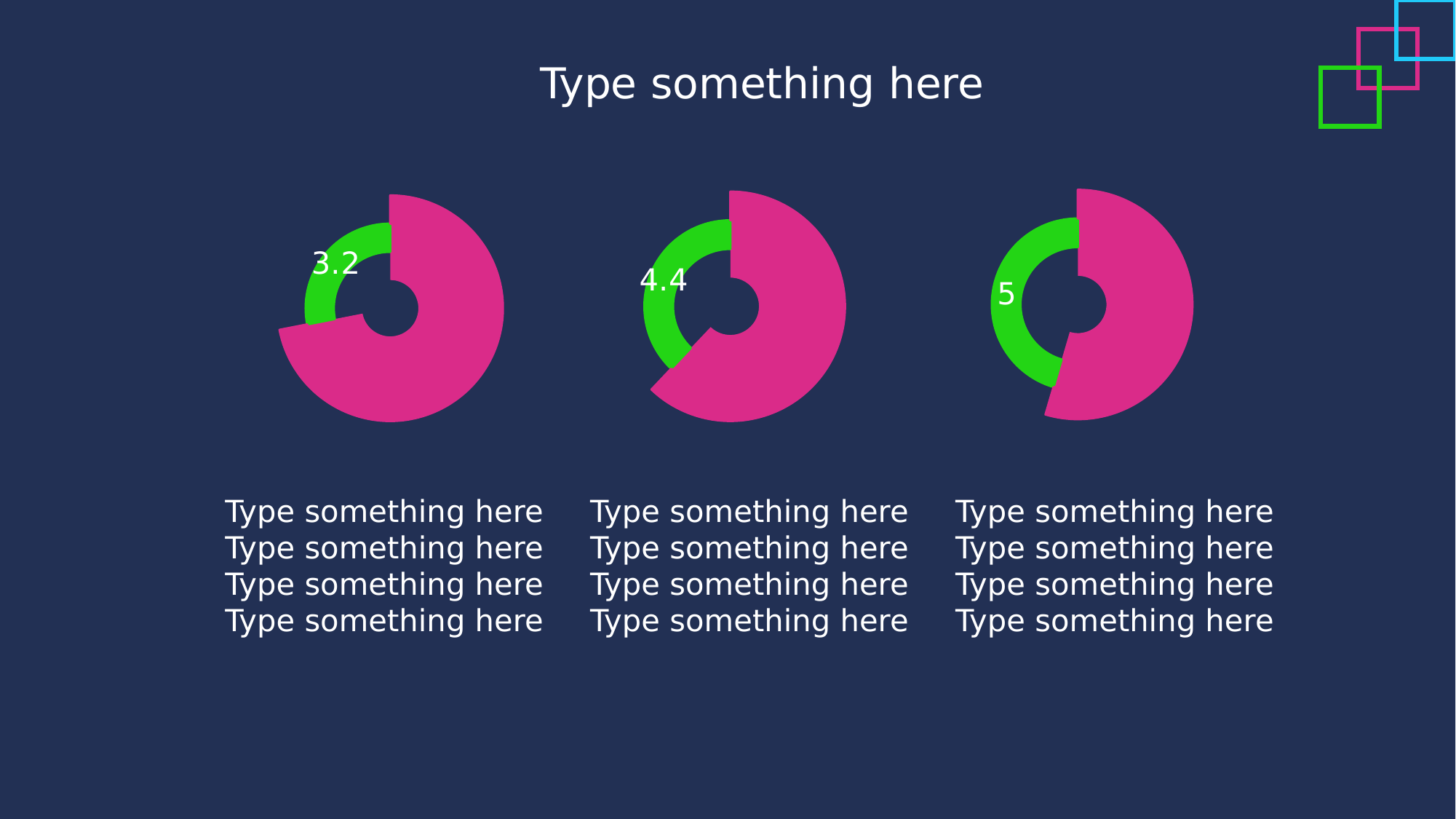

Type something here

### Chart

| Category | 销售额 | 辅助 | 辅助2 |
|---|---|---|---|
| 第一季度 | 6.0 | 6.0 | 6.0 |
| 第二季度 | 5.0 | 5.0 | 5.0 |

### Chart

| Category | 销售额 | 辅助 | 辅助2 |
|---|---|---|---|
| 第一季度 | 8.2 | 8.2 | 8.2 |
| 第二季度 | 3.2 | 3.2 | 3.2 |

### Chart

| Category | 销售额 | 辅助 | 辅助2 |
|---|---|---|---|
| 第一季度 | 7.2 | 7.2 | 7.2 |
| 第二季度 | 4.4 | 4.4 | 4.4 |
Type something here
Type something here
Type something here
Type something here

Type something here
Type something here
Type something here
Type something here

Type something here
Type something here
Type something here
Type something here